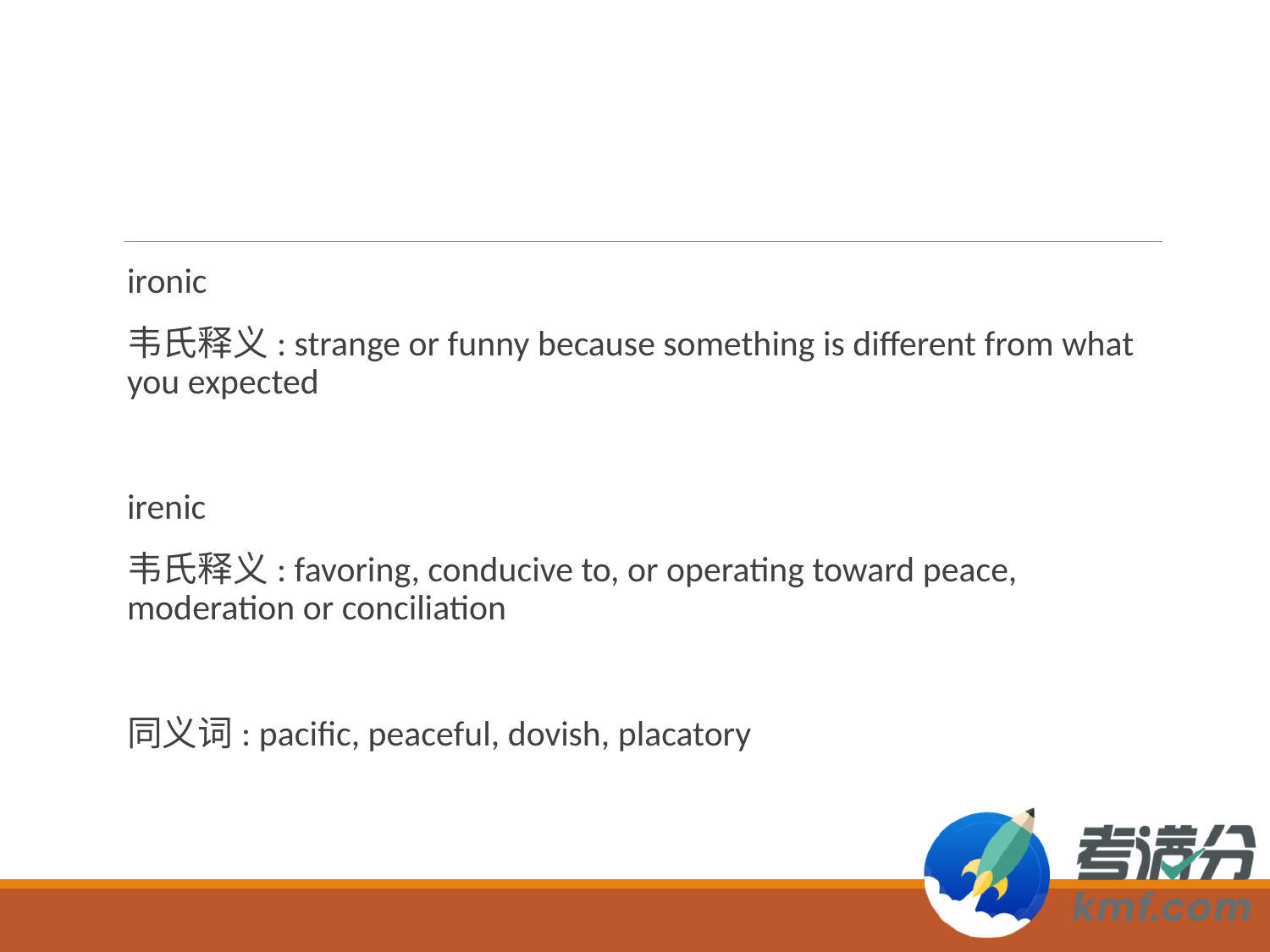

#
ironic
韦氏释义: strange or funny because something is different from what you expected

irenic
韦氏释义: favoring, conducive to, or operating toward peace, moderation or conciliation

同义词: pacific, peaceful, dovish, placatory